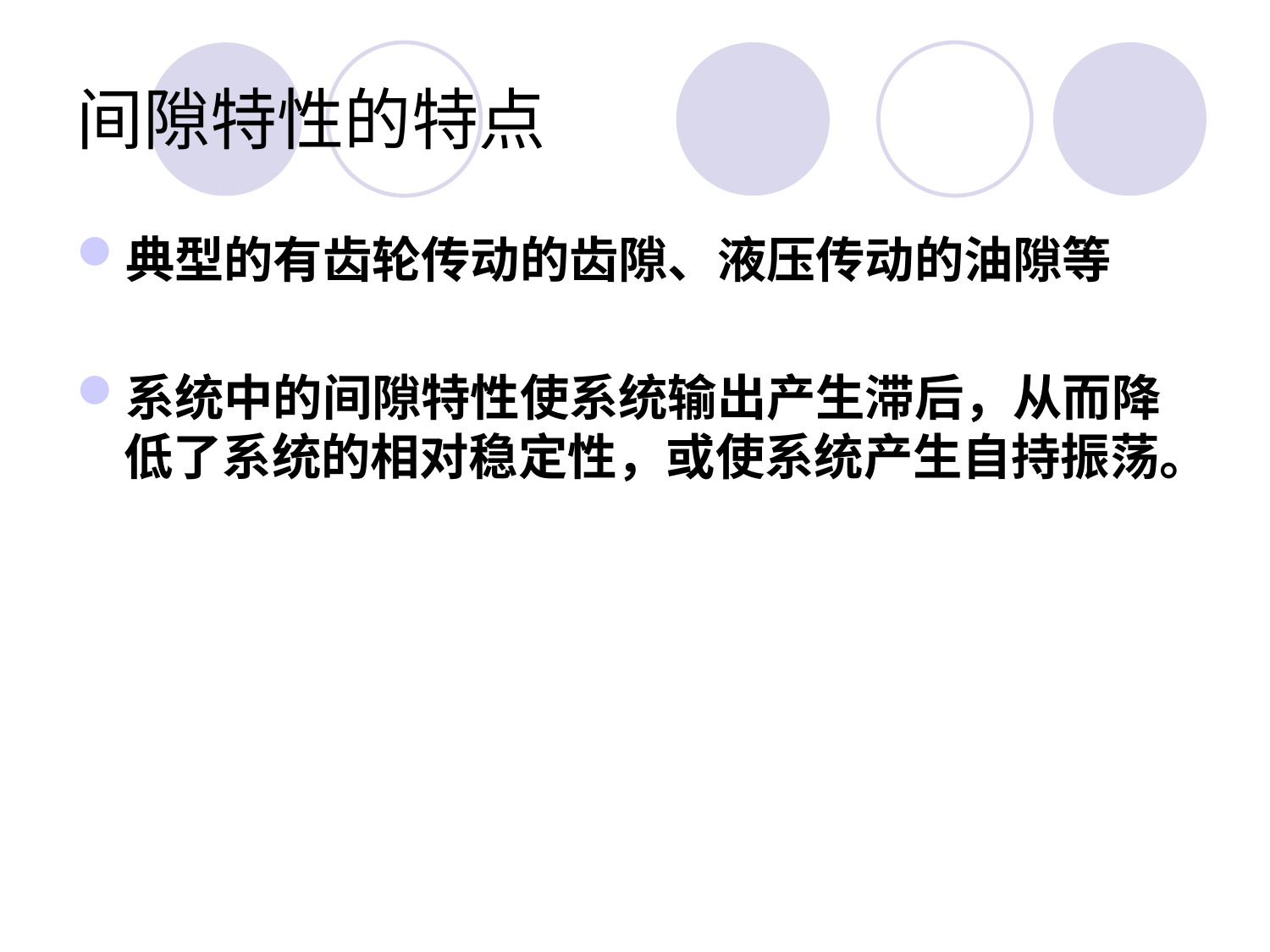

# 间隙特性的特点
典型的有齿轮传动的齿隙、液压传动的油隙等

系统中的间隙特性使系统输出产生滞后，从而降低了系统的相对稳定性，或使系统产生自持振荡。
24